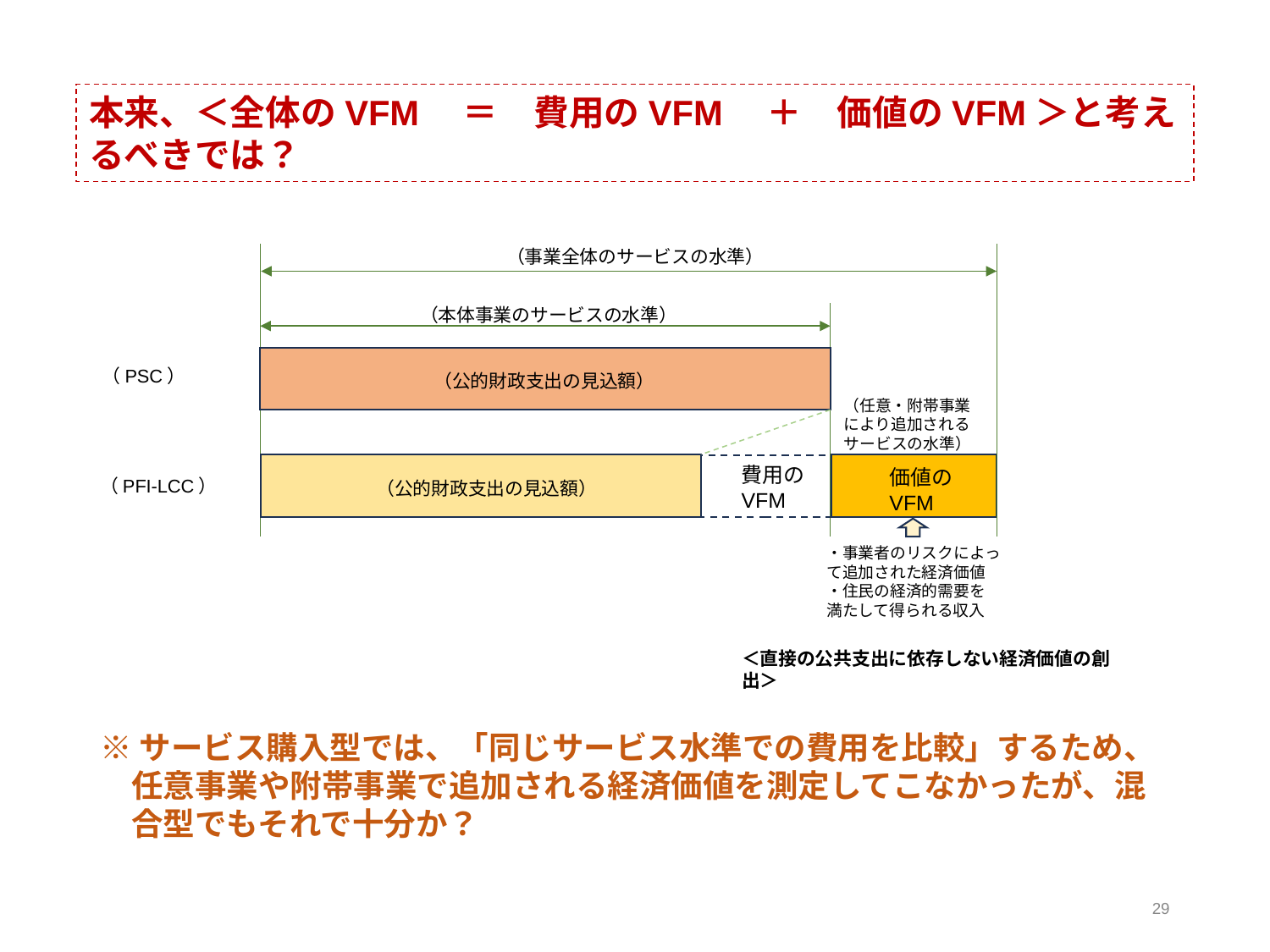

本来、＜全体のVFM　＝　費用のVFM　＋　価値のVFM＞と考えるべきでは？
（事業全体のサービスの水準）
（本体事業のサービスの水準）

（PSC）
（公的財政支出の見込額）
（任意・附帯事業により追加されるサービスの水準）

費用のVFM
価値のVFM
（PFI-LCC）
（公的財政支出の見込額）

・事業者のリスクによって追加された経済価値
・住民の経済的需要を満たして得られる収入
＜直接の公共支出に依存しない経済価値の創出＞
※サービス購入型では、「同じサービス水準での費用を比較」するため、任意事業や附帯事業で追加される経済価値を測定してこなかったが、混合型でもそれで十分か？
29